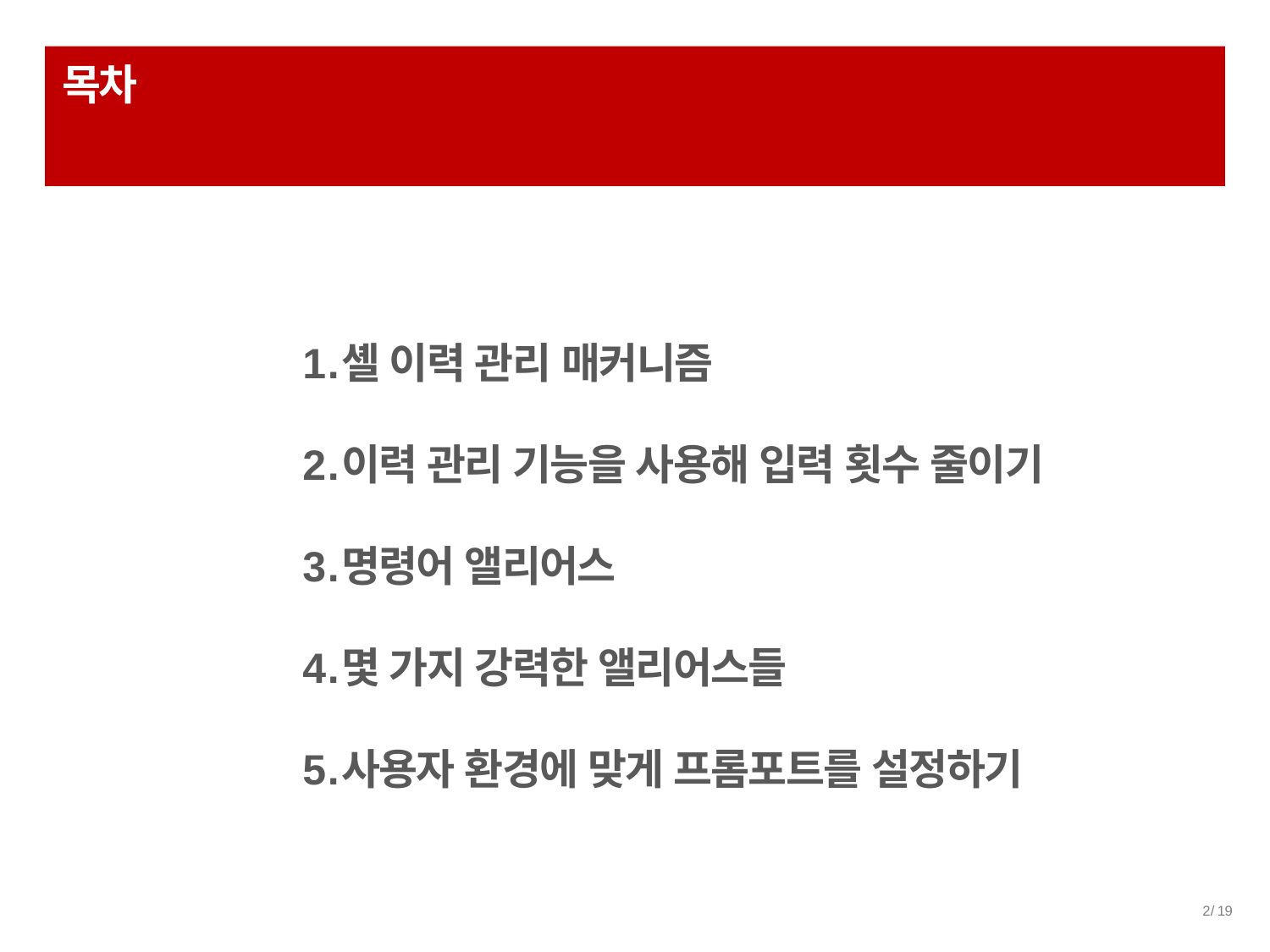

# 목차
셸 이력 관리 매커니즘
이력 관리 기능을 사용해 입력 횟수 줄이기
명령어 앨리어스
몇 가지 강력한 앨리어스들
사용자 환경에 맞게 프롬포트를 설정하기
2/ 19